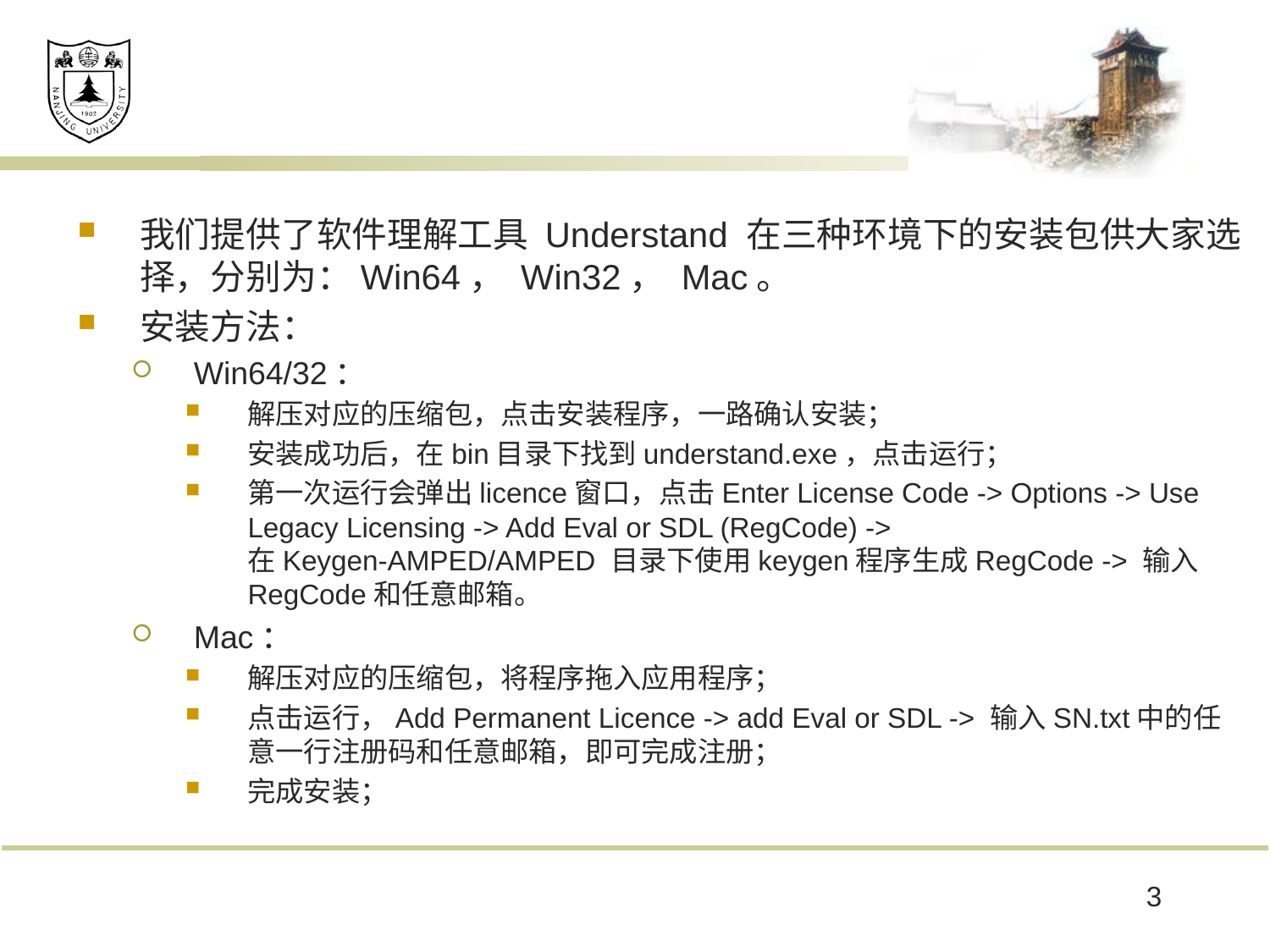

#
我们提供了软件理解工具 Understand 在三种环境下的安装包供大家选择，分别为：Win64， Win32， Mac。
安装方法：
Win64/32：
解压对应的压缩包，点击安装程序，一路确认安装；
安装成功后，在bin目录下找到understand.exe，点击运行；
第一次运行会弹出licence窗口，点击Enter License Code -> Options -> Use Legacy Licensing -> Add Eval or SDL (RegCode) -> 在Keygen-AMPED/AMPED 目录下使用keygen程序生成RegCode -> 输入RegCode和任意邮箱。
Mac：
解压对应的压缩包，将程序拖入应用程序；
点击运行，Add Permanent Licence -> add Eval or SDL -> 输入SN.txt中的任意一行注册码和任意邮箱，即可完成注册；
完成安装；

3